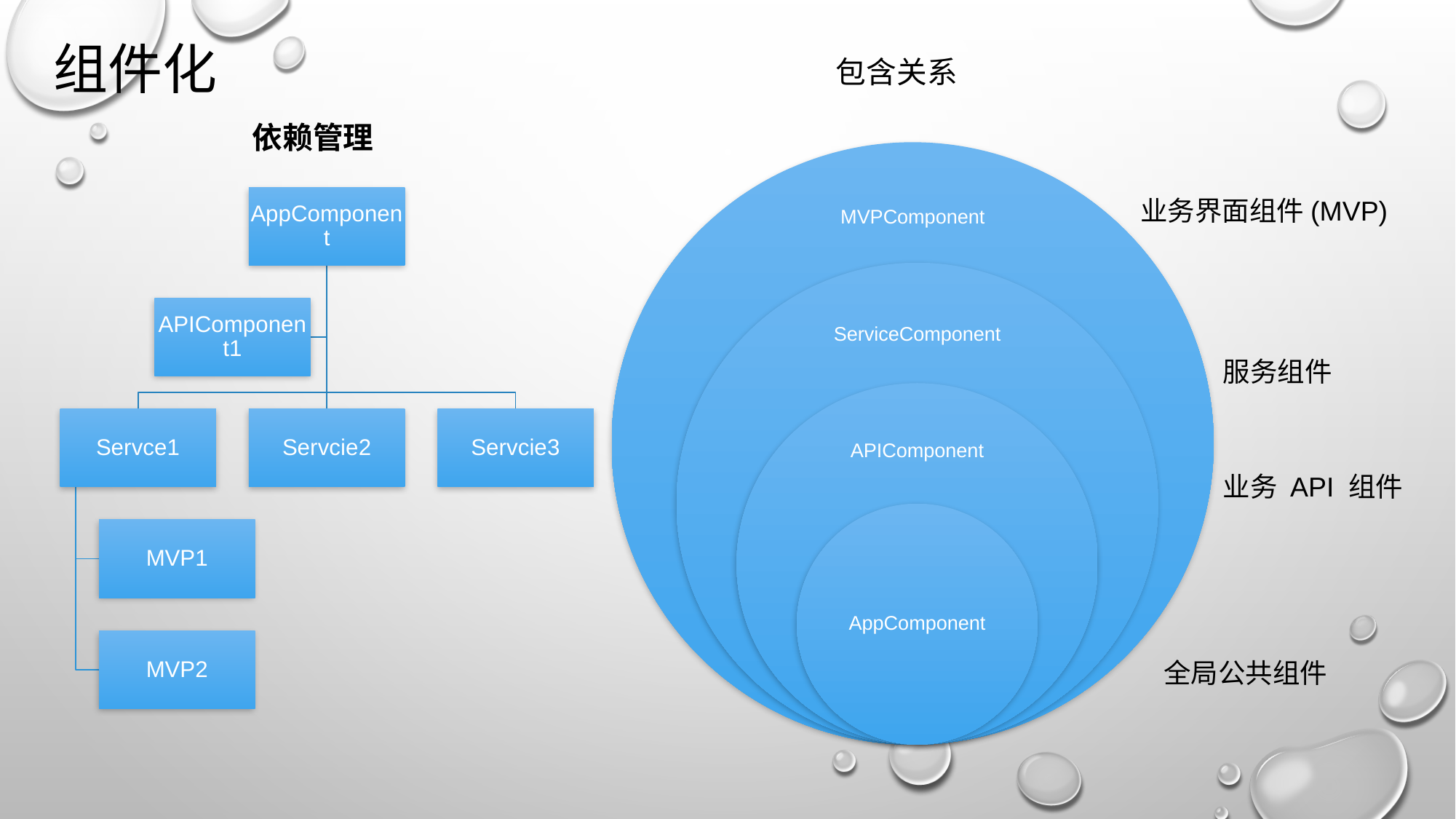

# 组件化
包含关系
依赖管理
MVPComponent
ServiceComponent
APIComponent
AppComponent
AppComponent
Servce1
MVP1
MVP2
Servcie2
Servcie3
APIComponent1
业务界面组件(MVP)
服务组件
业务 API 组件
全局公共组件